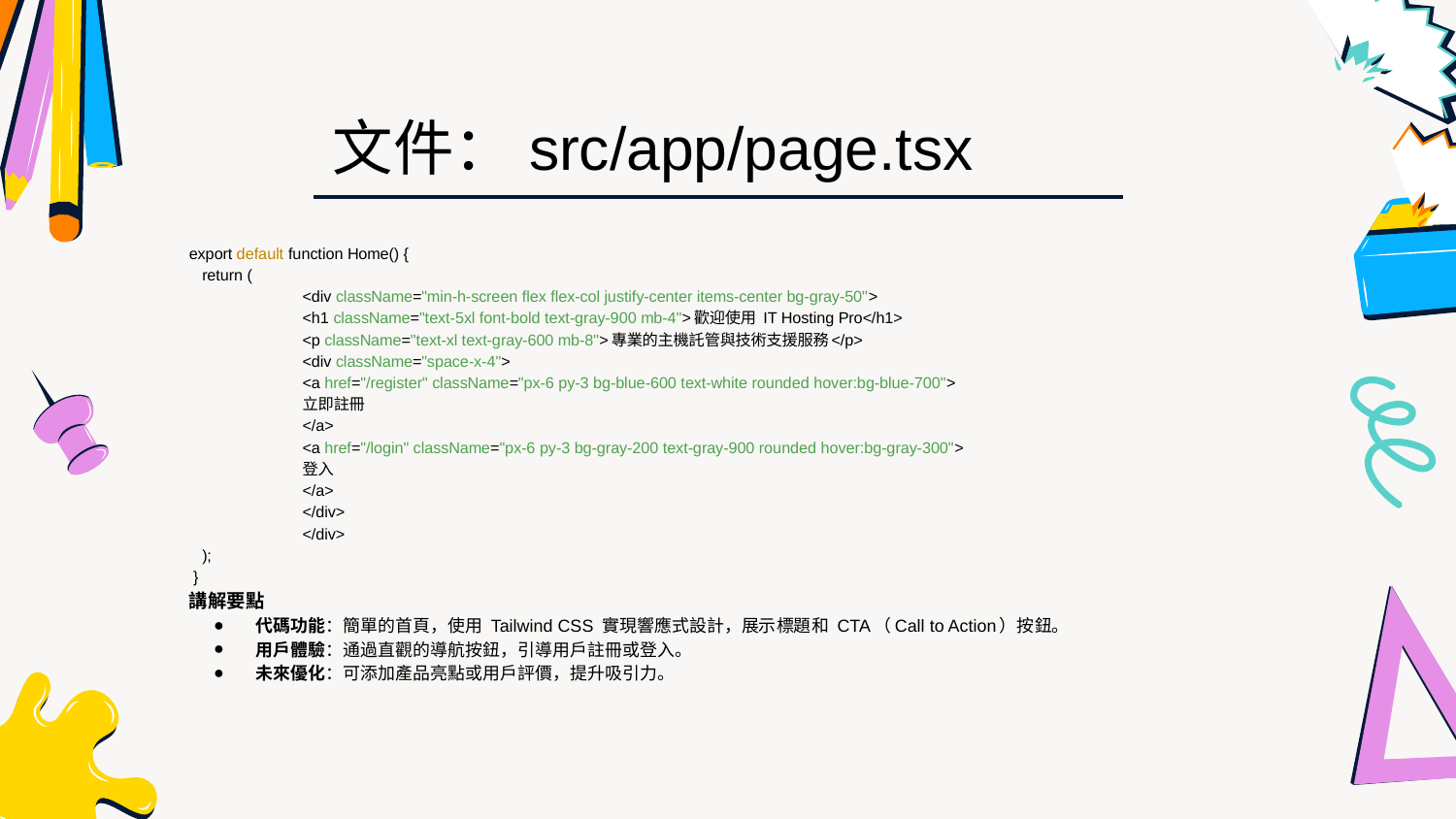

文件：src/app/page.tsx
export default function Home() {
   return (
 	<div className="min-h-screen flex flex-col justify-center items-center bg-gray-50">
   	<h1 className="text-5xl font-bold text-gray-900 mb-4">歡迎使用 IT Hosting Pro</h1>
   	<p className="text-xl text-gray-600 mb-8">專業的主機託管與技術支援服務</p>
   	<div className="space-x-4">
     	<a href="/register" className="px-6 py-3 bg-blue-600 text-white rounded hover:bg-blue-700">
       	立即註冊
     	</a>
     	<a href="/login" className="px-6 py-3 bg-gray-200 text-gray-900 rounded hover:bg-gray-300">
       	登入
     	</a>
   	</div>
 	</div>
   );
 }
講解要點
代碼功能：簡單的首頁，使用 Tailwind CSS 實現響應式設計，展示標題和 CTA（Call to Action）按鈕。
用戶體驗：通過直觀的導航按鈕，引導用戶註冊或登入。
未來優化：可添加產品亮點或用戶評價，提升吸引力。